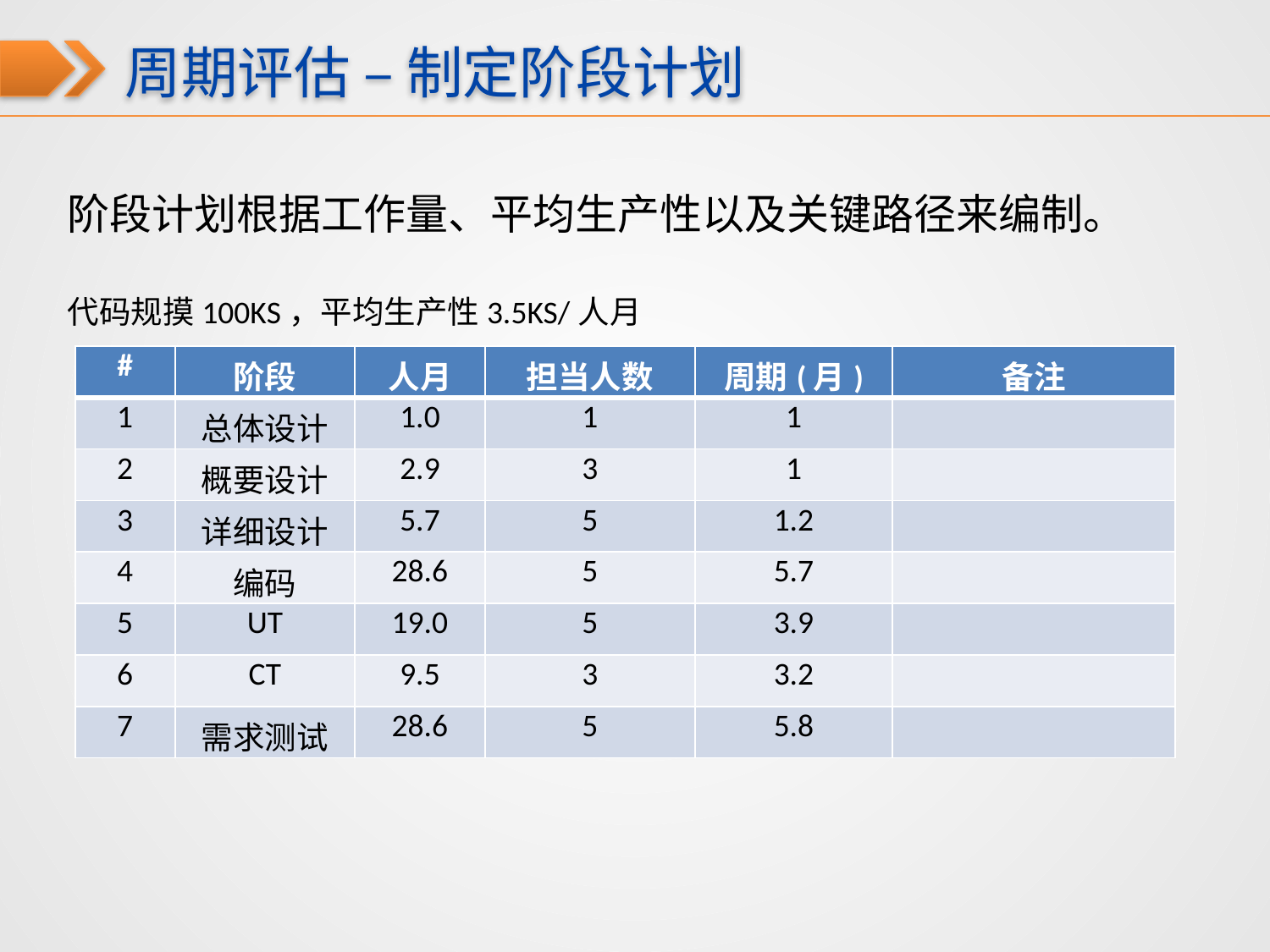

周期评估 – 制定阶段计划

阶段计划根据工作量、平均生产性以及关键路径来编制。
代码规摸100KS，平均生产性3.5KS/人月
| # | 阶段 | 人月 | 担当人数 | 周期(月) | 备注 |
| --- | --- | --- | --- | --- | --- |
| 1 | 总体设计 | 1.0 | 1 | 1 |  |
| 2 | 概要设计 | 2.9 | 3 | 1 |  |
| 3 | 详细设计 | 5.7 | 5 | 1.2 |  |
| 4 | 编码 | 28.6 | 5 | 5.7 |  |
| 5 | UT | 19.0 | 5 | 3.9 |  |
| 6 | CT | 9.5 | 3 | 3.2 |  |
| 7 | 需求测试 | 28.6 | 5 | 5.8 |  |